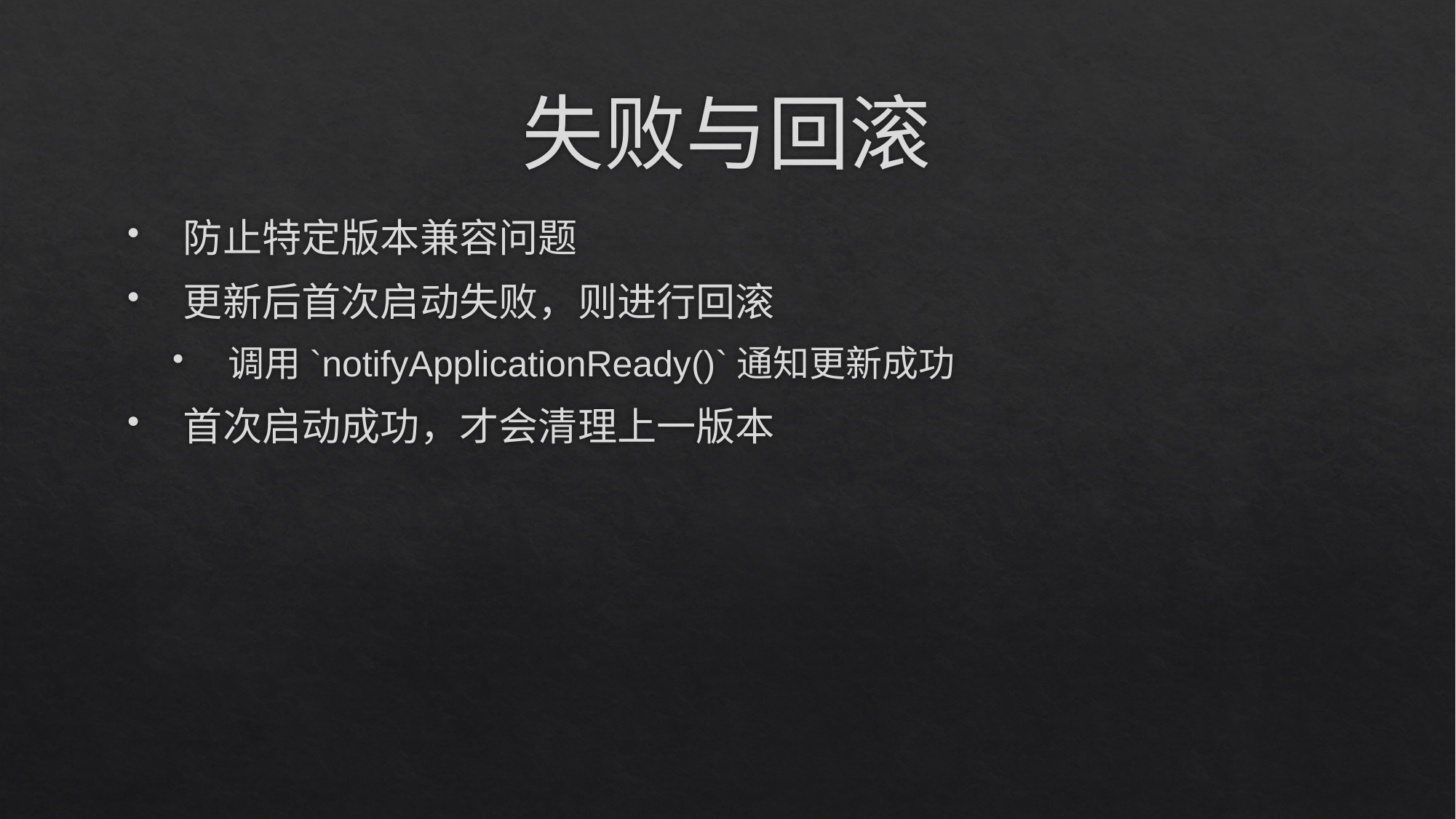

# 失败与回滚
防止特定版本兼容问题
更新后首次启动失败，则进行回滚
调用`notifyApplicationReady()`通知更新成功
首次启动成功，才会清理上一版本